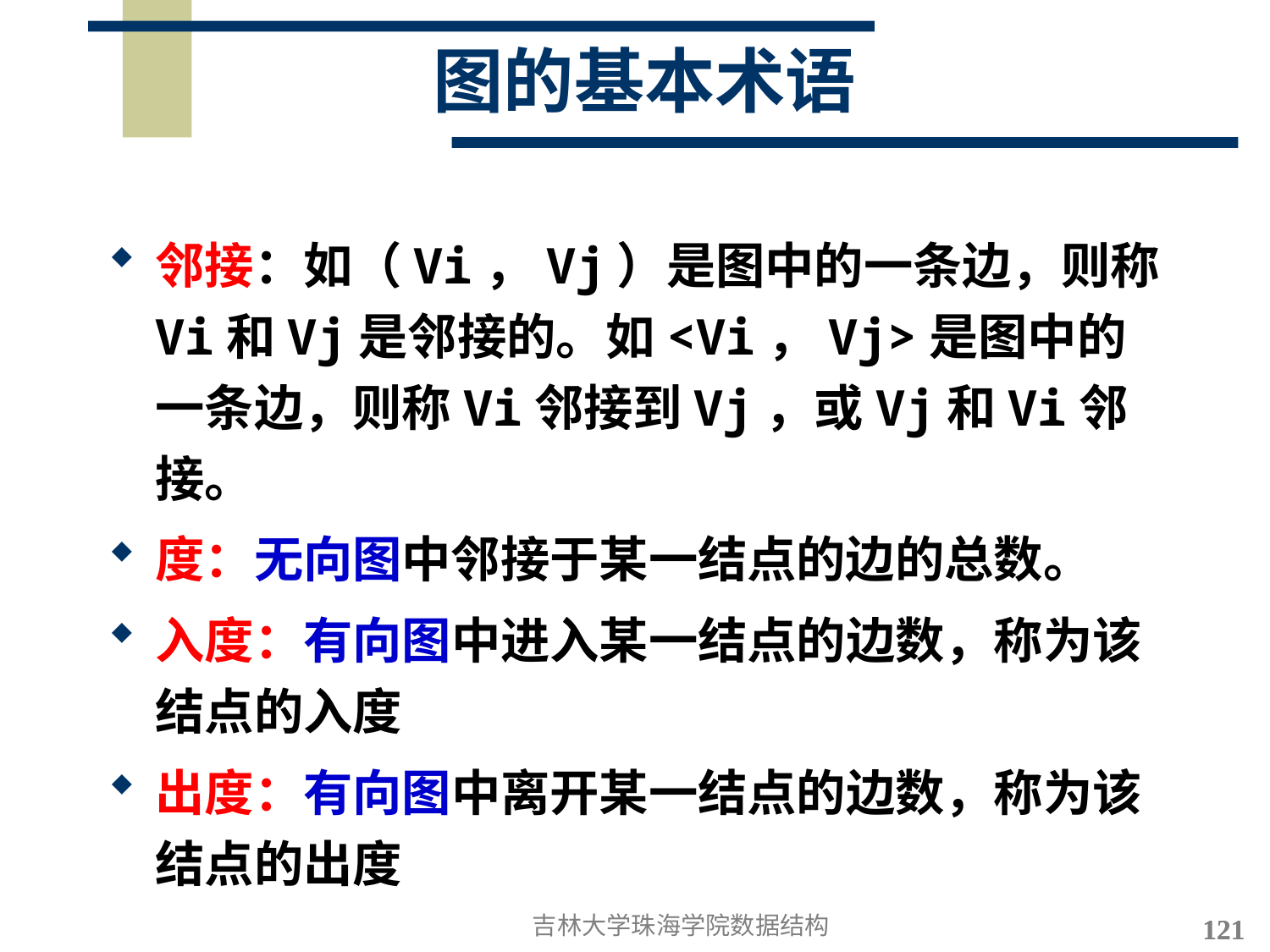

# 图的基本术语
邻接：如（Vi，Vj）是图中的一条边，则称Vi和Vj是邻接的。如<Vi，Vj>是图中的一条边，则称Vi邻接到Vj，或Vj和Vi邻接。
度：无向图中邻接于某一结点的边的总数。
入度：有向图中进入某一结点的边数，称为该结点的入度
出度：有向图中离开某一结点的边数，称为该结点的出度
121
吉林大学珠海学院数据结构